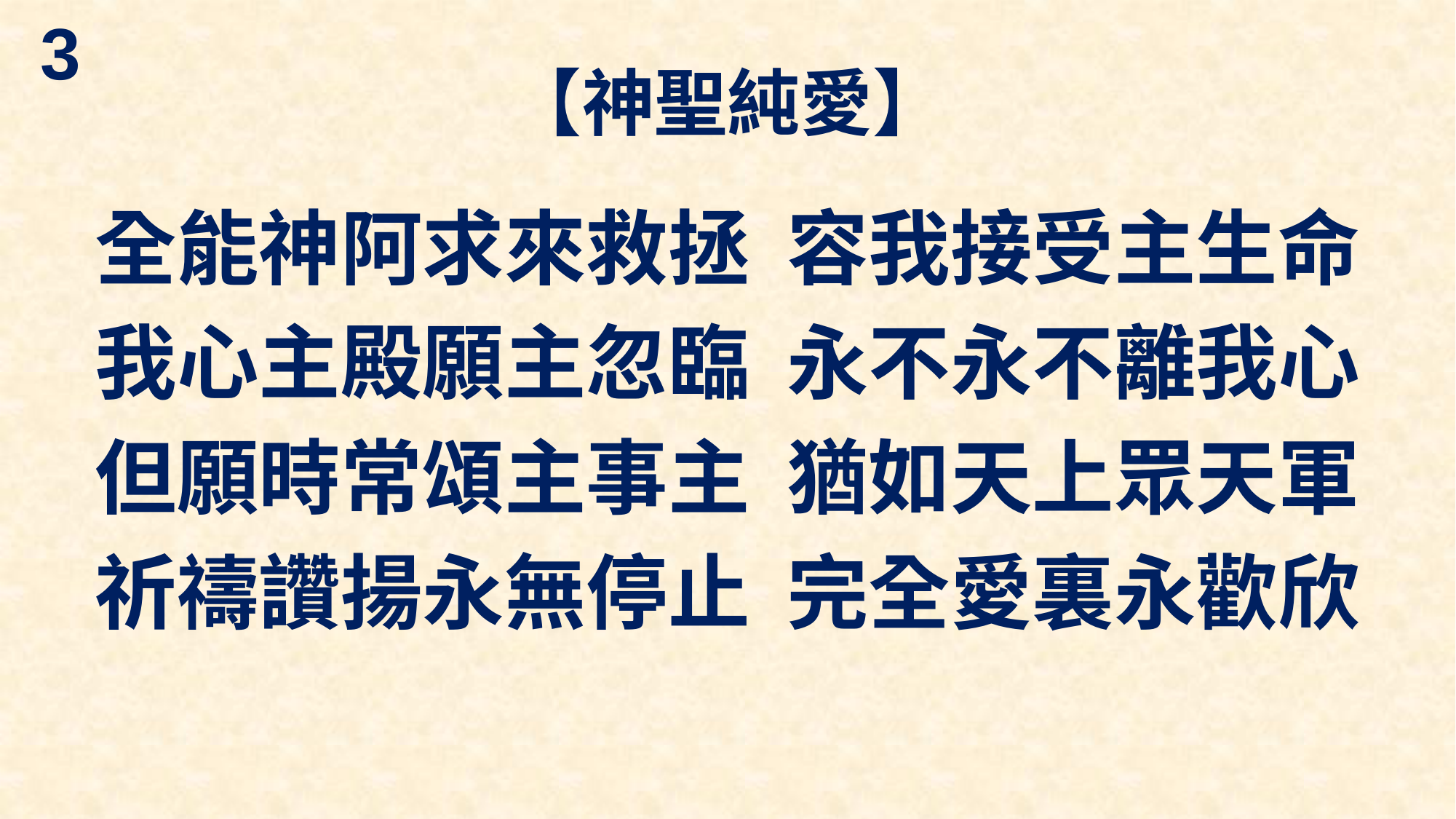

3
# 【神聖純愛】
全能神阿求來救拯  容我接受主生命
我心主殿願主忽臨  永不永不離我心
但願時常頌主事主  猶如天上眾天軍
祈禱讚揚永無停止  完全愛裏永歡欣